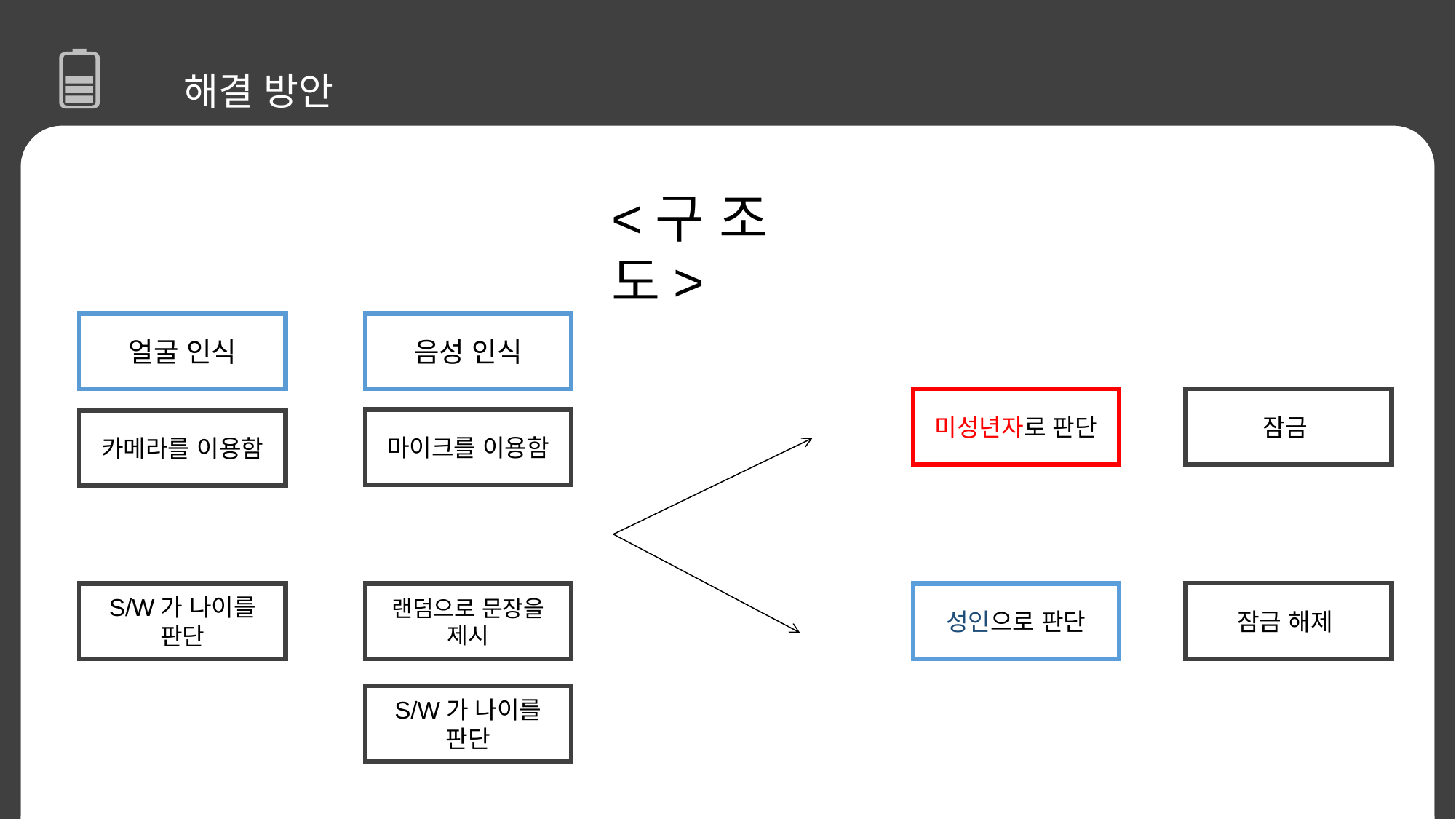

해결 방안
<구 조 도>
얼굴 인식
음성 인식
미성년자로 판단
잠금
마이크를 이용함
카메라를 이용함
잠금 해제
S/W가 나이를 판단
랜덤으로 문장을 제시
성인으로 판단
S/W가 나이를 판단